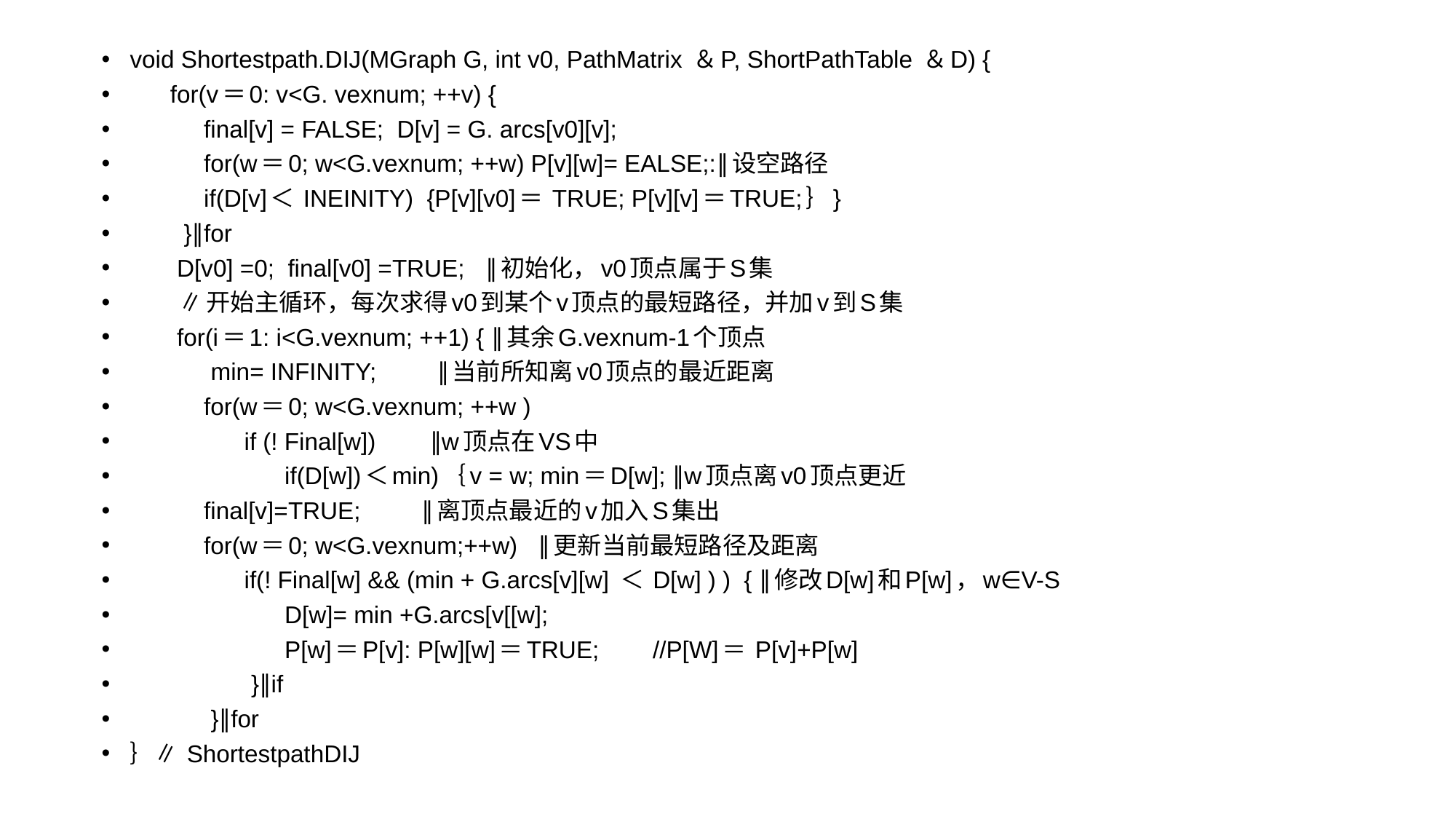

void Shortestpath.DIJ(MGraph G, int v0, PathMatrix ＆P, ShortPathTable ＆D) {
      for(v＝0: v<G. vexnum; ++v) {
           final[v] = FALSE;  D[v] = G. arcs[v0][v];
           for(w＝0; w<G.vexnum; ++w) P[v][w]= EALSE;:∥设空路径
           if(D[v]＜ INEINITY)  {P[v][v0]＝ TRUE; P[v][v]＝TRUE;｝}
        }∥for
       D[v0] =0;  final[v0] =TRUE;   ∥初始化，v0顶点属于S集
         ∥开始主循环，每次求得v0到某个v顶点的最短路径，并加v到S集
       for(i＝1: i<G.vexnum; ++1) { ∥其余G.vexnum-1个顶点
            min= INFINITY;         ∥当前所知离v0顶点的最近距离
           for(w＝0; w<G.vexnum; ++w )
                 if (! Final[w])        ∥w顶点在VS中
                       if(D[w])＜min)｛v = w; min＝D[w]; ∥w顶点离v0顶点更近
           final[v]=TRUE;         ∥离顶点最近的v加入S集出
           for(w＝0; w<G.vexnum;++w)   ∥更新当前最短路径及距离
                 if(! Final[w] && (min + G.arcs[v][w] ＜ D[w] ) )  { ∥修改D[w]和P[w]，w∈V-S
                       D[w]= min +G.arcs[v[[w];
                       P[w]＝P[v]: P[w][w]＝TRUE;        //P[W]＝ P[v]+P[w]
                  }∥if
            }∥for
｝∥ ShortestpathDIJ